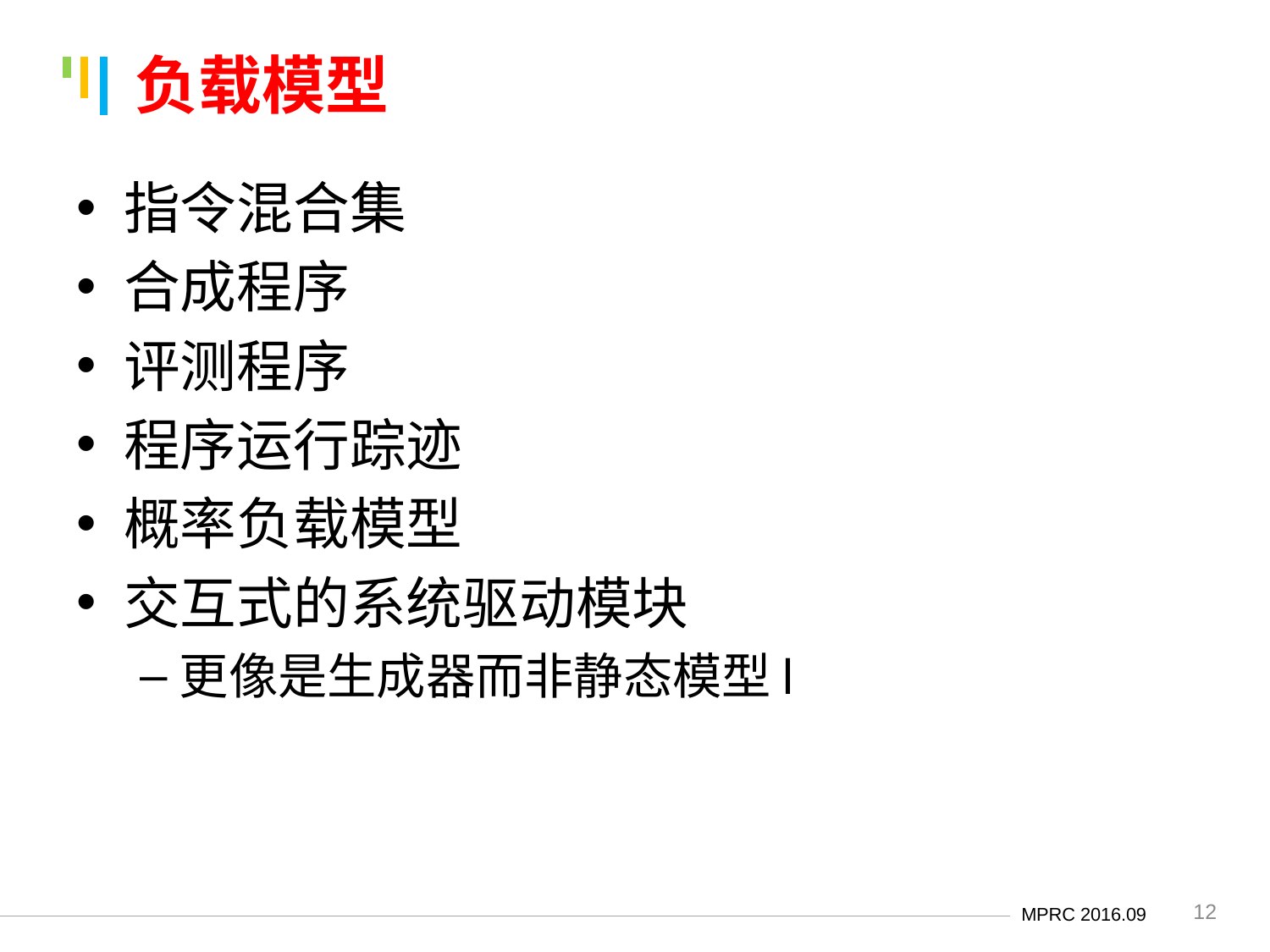

# 负载模型
指令混合集
合成程序
评测程序
程序运行踪迹
概率负载模型
交互式的系统驱动模块
更像是生成器而非静态模型l
12